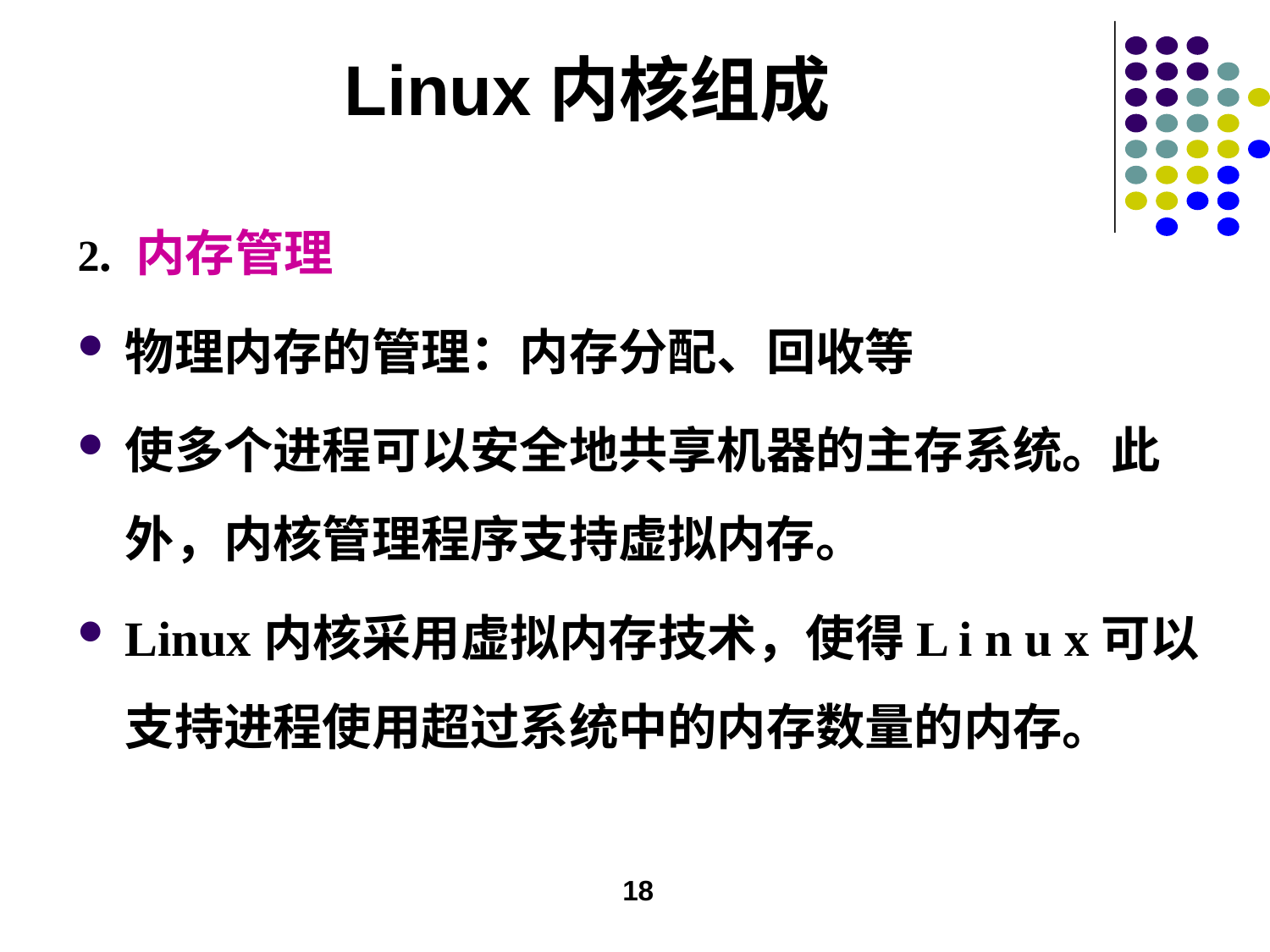

# Linux内核组成
2. 内存管理
物理内存的管理：内存分配、回收等
使多个进程可以安全地共享机器的主存系统。此外，内核管理程序支持虚拟内存。
Linux内核采用虚拟内存技术，使得L i n u x可以支持进程使用超过系统中的内存数量的内存。
18